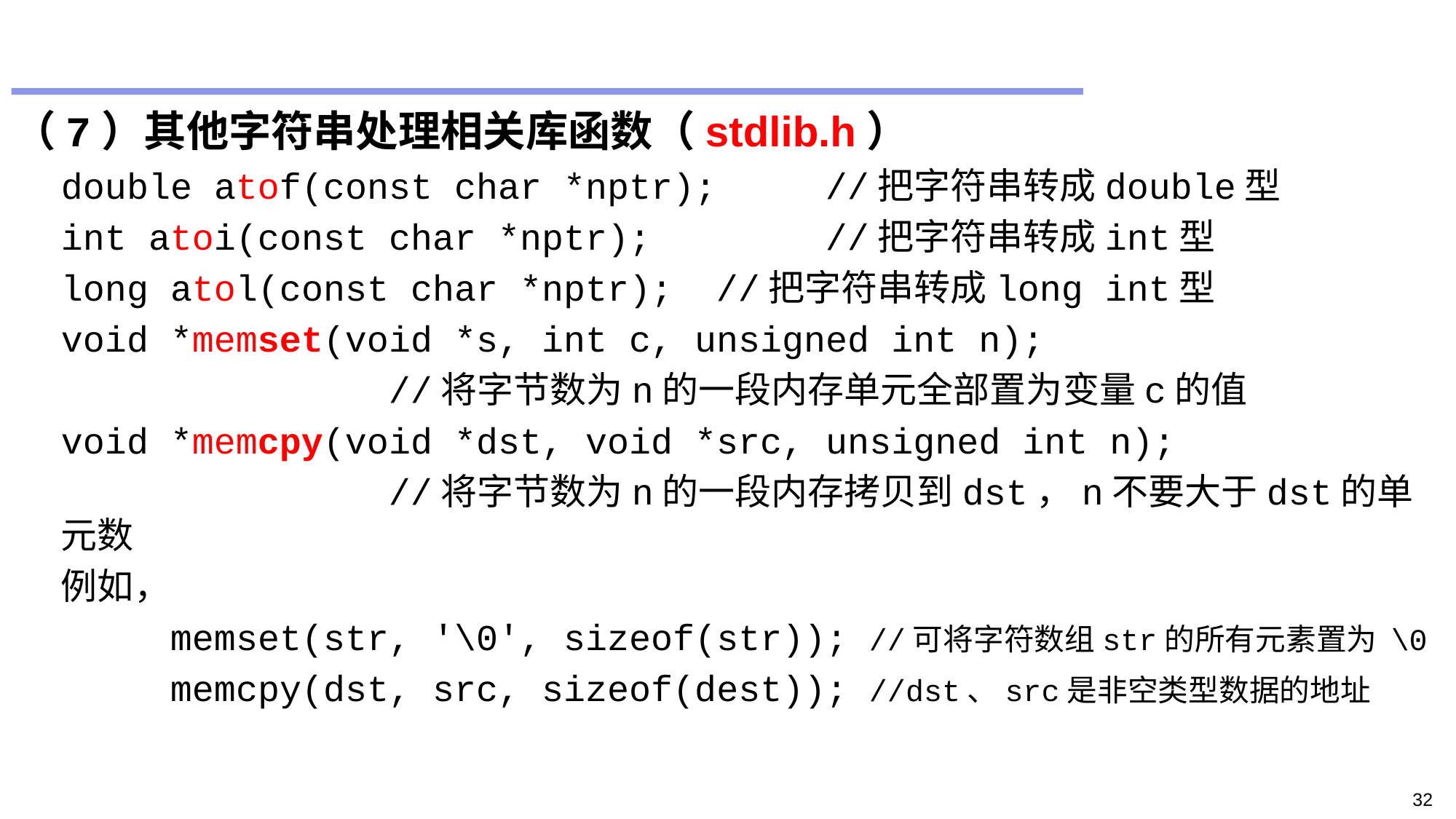

#
（7）其他字符串处理相关库函数（stdlib.h）
double atof(const char *nptr);	//把字符串转成double型
int atoi(const char *nptr);		//把字符串转成int型
long atol(const char *nptr);	//把字符串转成long int型
void *memset(void *s, int c, unsigned int n);
			//将字节数为n的一段内存单元全部置为变量c的值
void *memcpy(void *dst, void *src, unsigned int n);
			//将字节数为n的一段内存拷贝到dst，n不要大于dst的单元数
例如，
	memset(str, '\0', sizeof(str)); //可将字符数组str的所有元素置为 \0
	memcpy(dst, src, sizeof(dest)); //dst、src是非空类型数据的地址
32